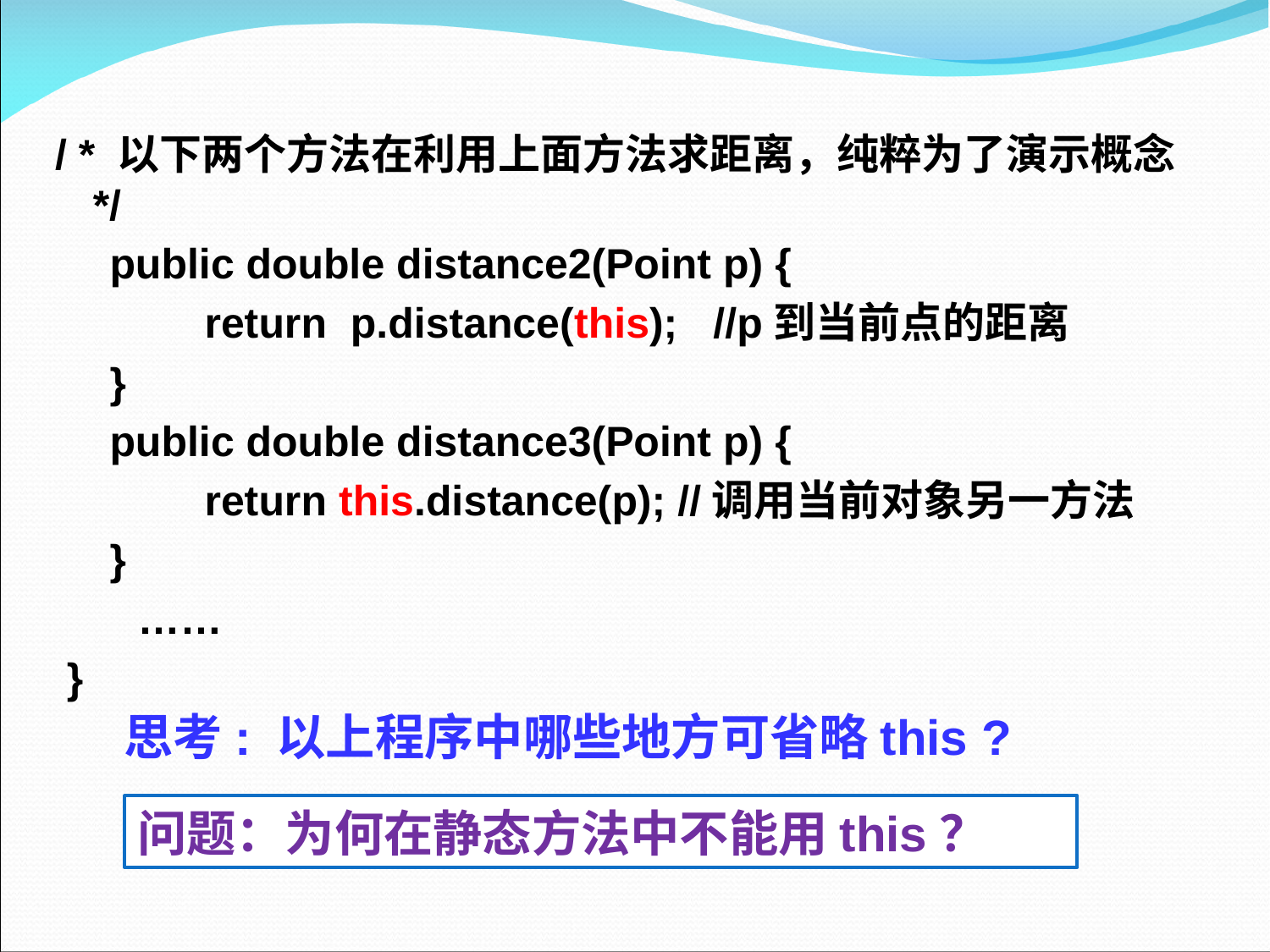

/ * 以下两个方法在利用上面方法求距离，纯粹为了演示概念 */
public double distance2(Point p) {
        return  p.distance(this);   //p到当前点的距离
}
public double distance3(Point p) {
        return this.distance(p); //调用当前对象另一方法
}
       ……
 }
思考: 以上程序中哪些地方可省略this ?
问题：为何在静态方法中不能用this？